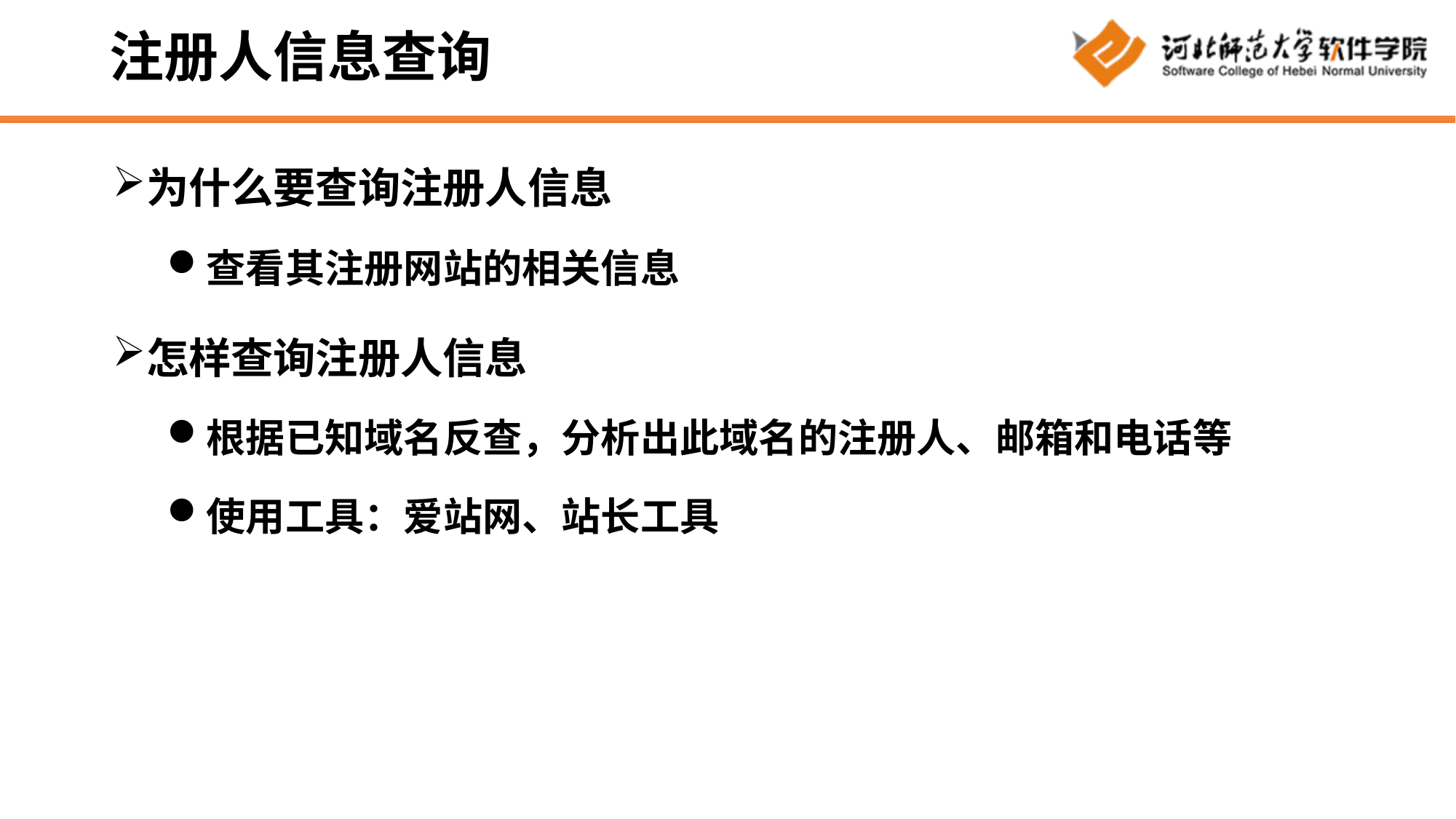

# 注册人信息查询
为什么要查询注册人信息
查看其注册网站的相关信息
怎样查询注册人信息
根据已知域名反查，分析出此域名的注册人、邮箱和电话等
使用工具：爱站网、站长工具